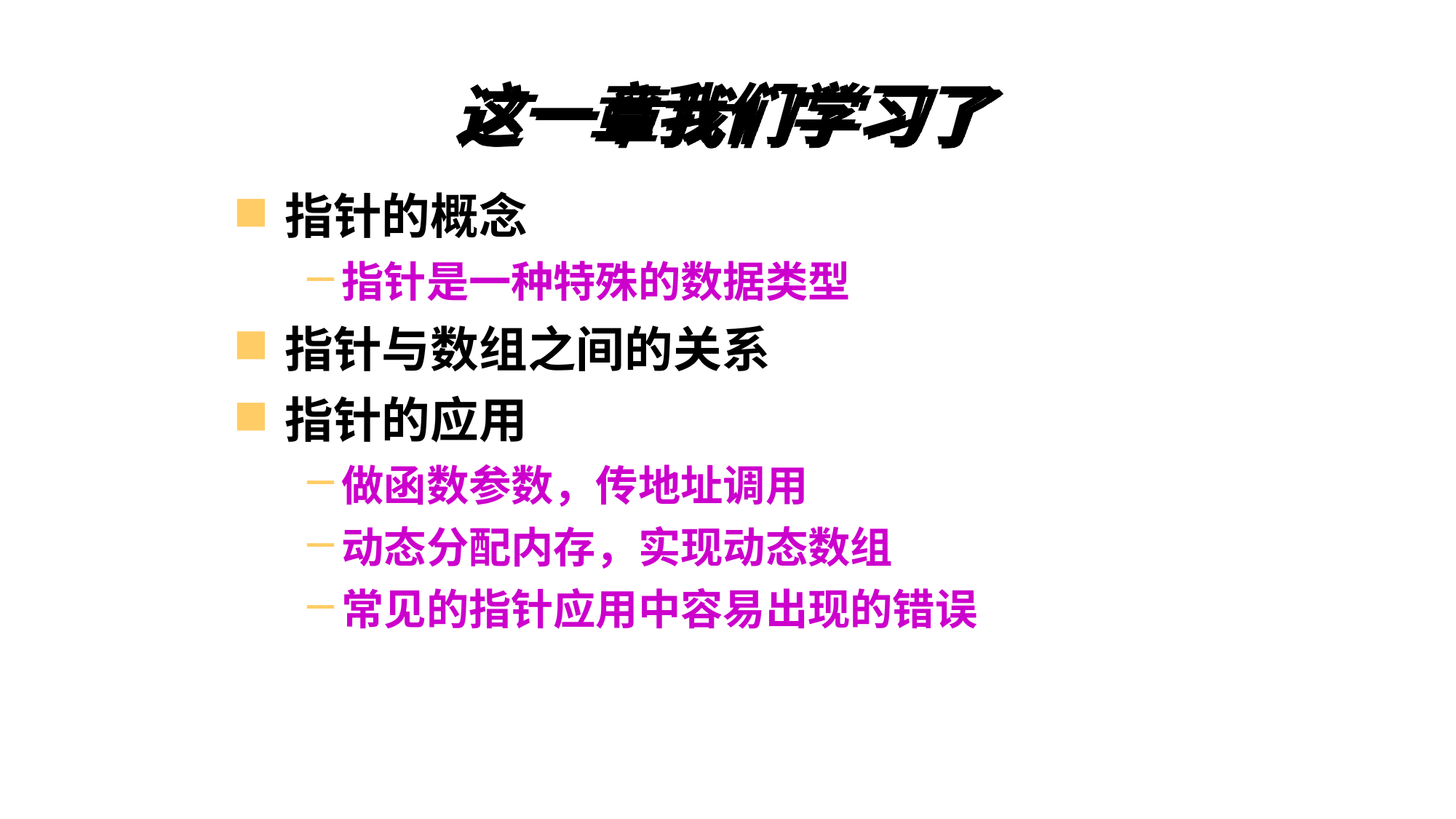

# 这一章我们学习了
指针的概念
指针是一种特殊的数据类型
指针与数组之间的关系
指针的应用
做函数参数，传地址调用
动态分配内存，实现动态数组
常见的指针应用中容易出现的错误